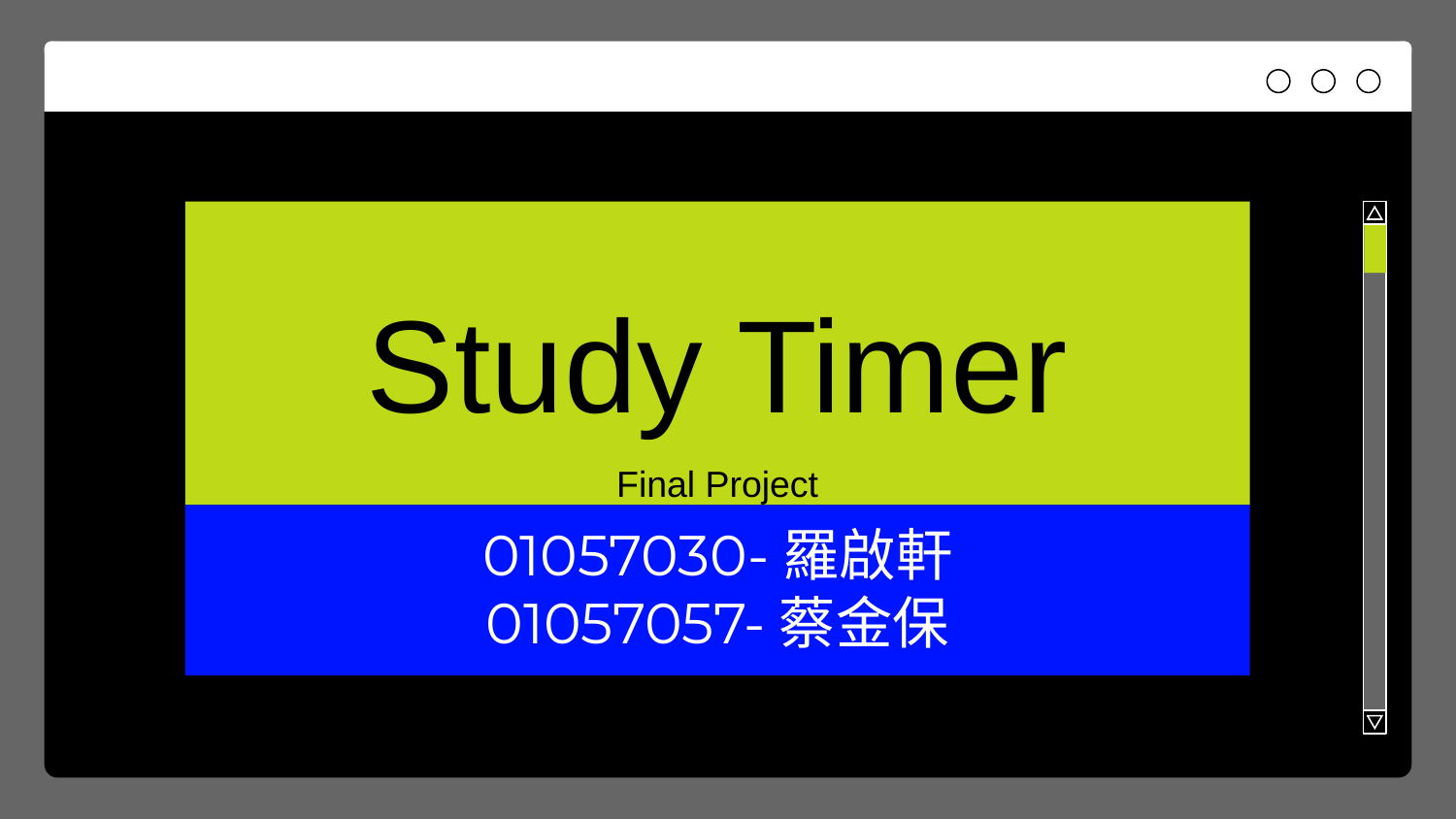

# Study Timer Final Project

01057030-羅啟軒
01057057-蔡金保